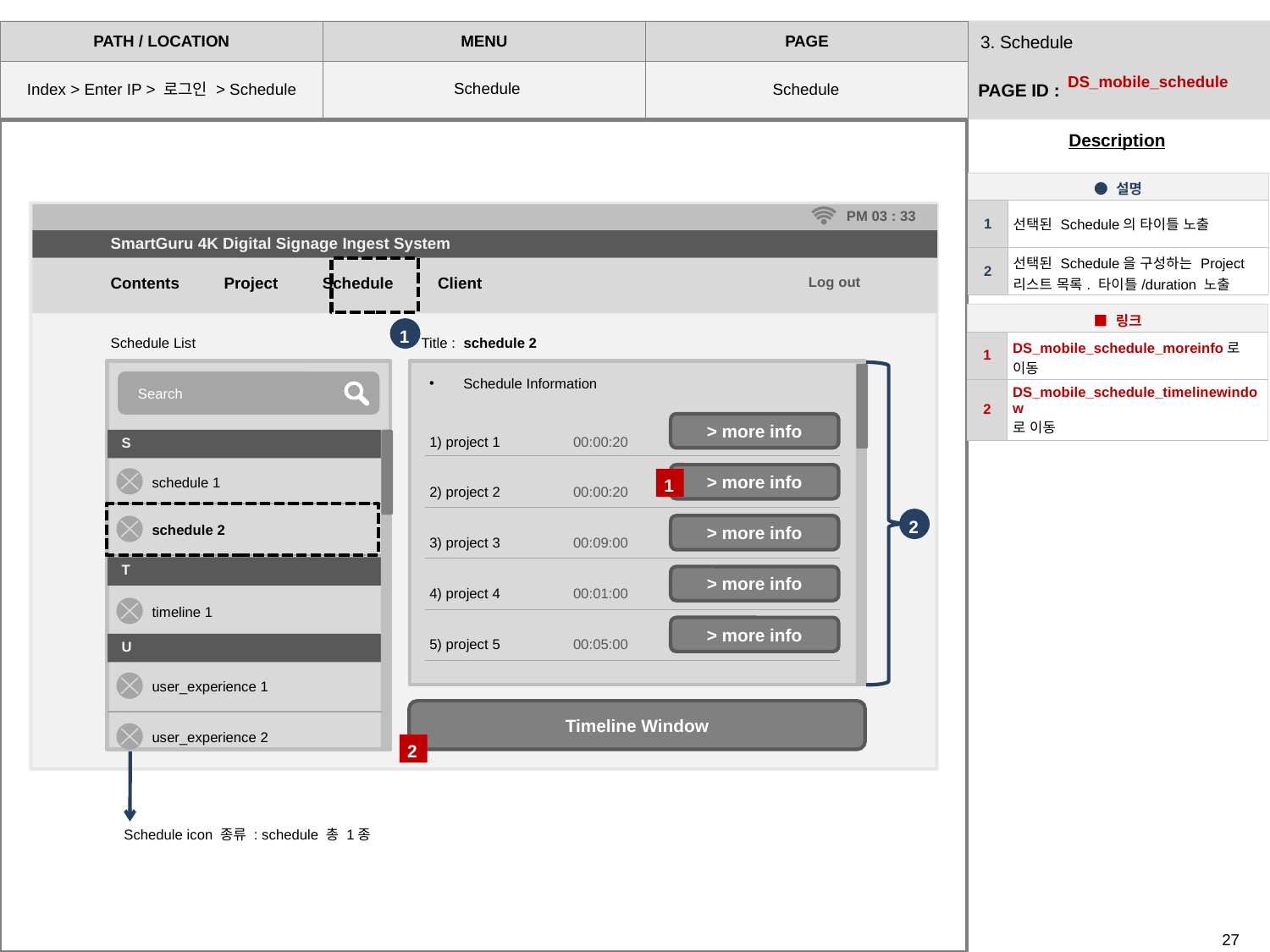

3. Schedule

DS_mobile_schedule
Schedule
Schedule
Index > Enter IP > 로그인 > Schedule
| ● 설명 |  |
| --- | --- |
| 1 | 선택된 Schedule의 타이틀 노출 |
| 2 | 선택된 Schedule을 구성하는 Project 리스트 목록. 타이틀/duration 노출 |
PM 03 : 33

SmartGuru 4K Digital Signage Ingest System

Contents          Project          Schedule          Client
Log out
| ■ 링크 |  |
| --- | --- |
| 1 | DS\_mobile\_schedule\_moreinfo로 이동 |
| 2 | DS\_mobile\_schedule\_timelinewindow 로 이동 |
1

Schedule List
Title :  schedule 2

 Schedule Information

Search

1) project 1
2) project 2
3) project 3
4) project 4
5) project 5
00:00:20
00:00:20
00:09:00
00:01:00
00:05:00
> more info
S

1

> more info
schedule 1

2

schedule 2
> more info

T

> more info
timeline 1

> more info
U

user_experience 1

Timeline Window
user_experience 2

2

Schedule icon 종류 : schedule 총 1종
27